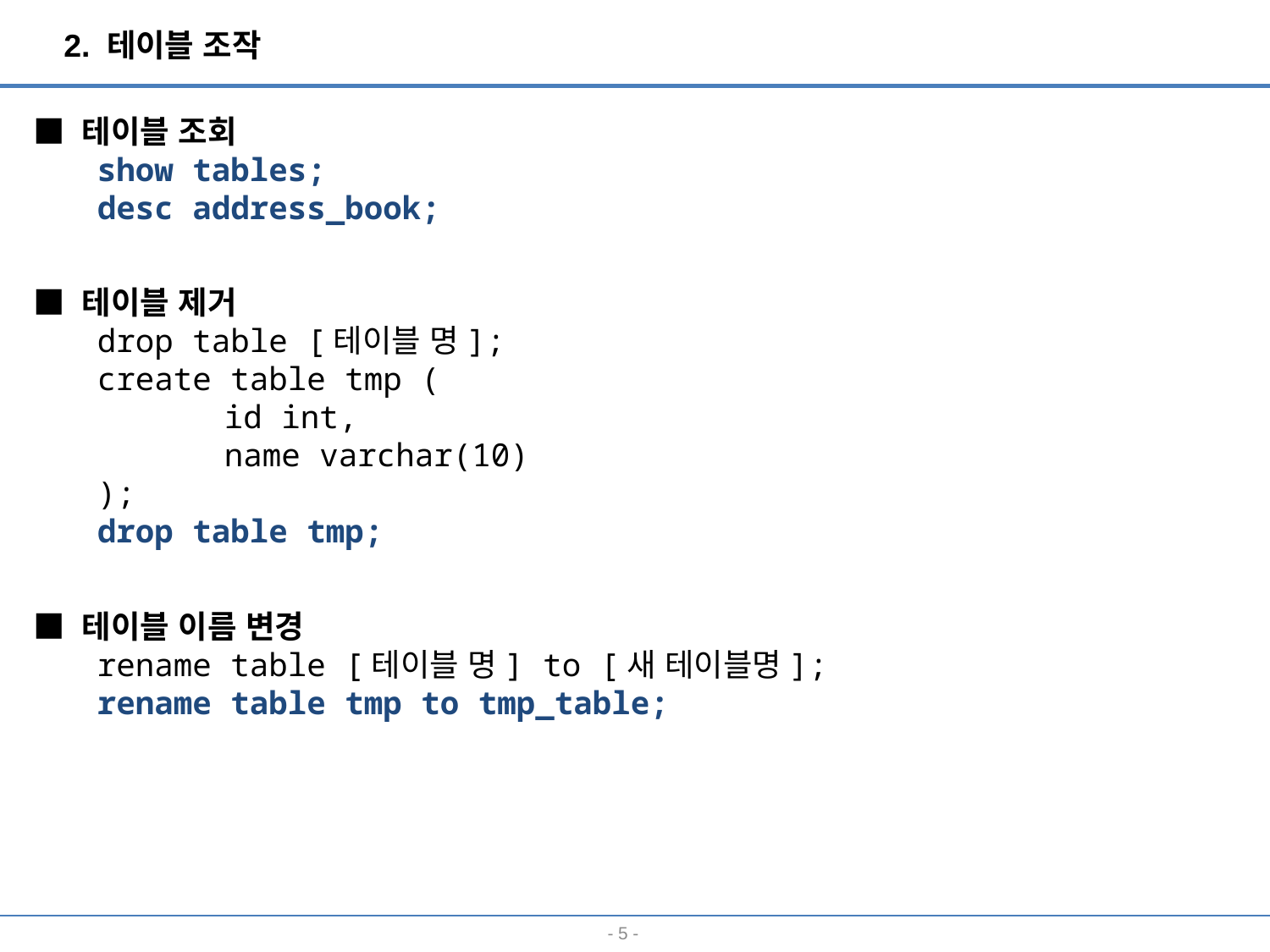

2. 테이블 조작
■ 테이블 조회
show tables;
desc address_book;

■ 테이블 제거
drop table [테이블 명];
create table tmp (
	id int,
	name varchar(10)
);
drop table tmp;

■ 테이블 이름 변경
rename table [테이블 명] to [새 테이블명];
rename table tmp to tmp_table;
- 5 -